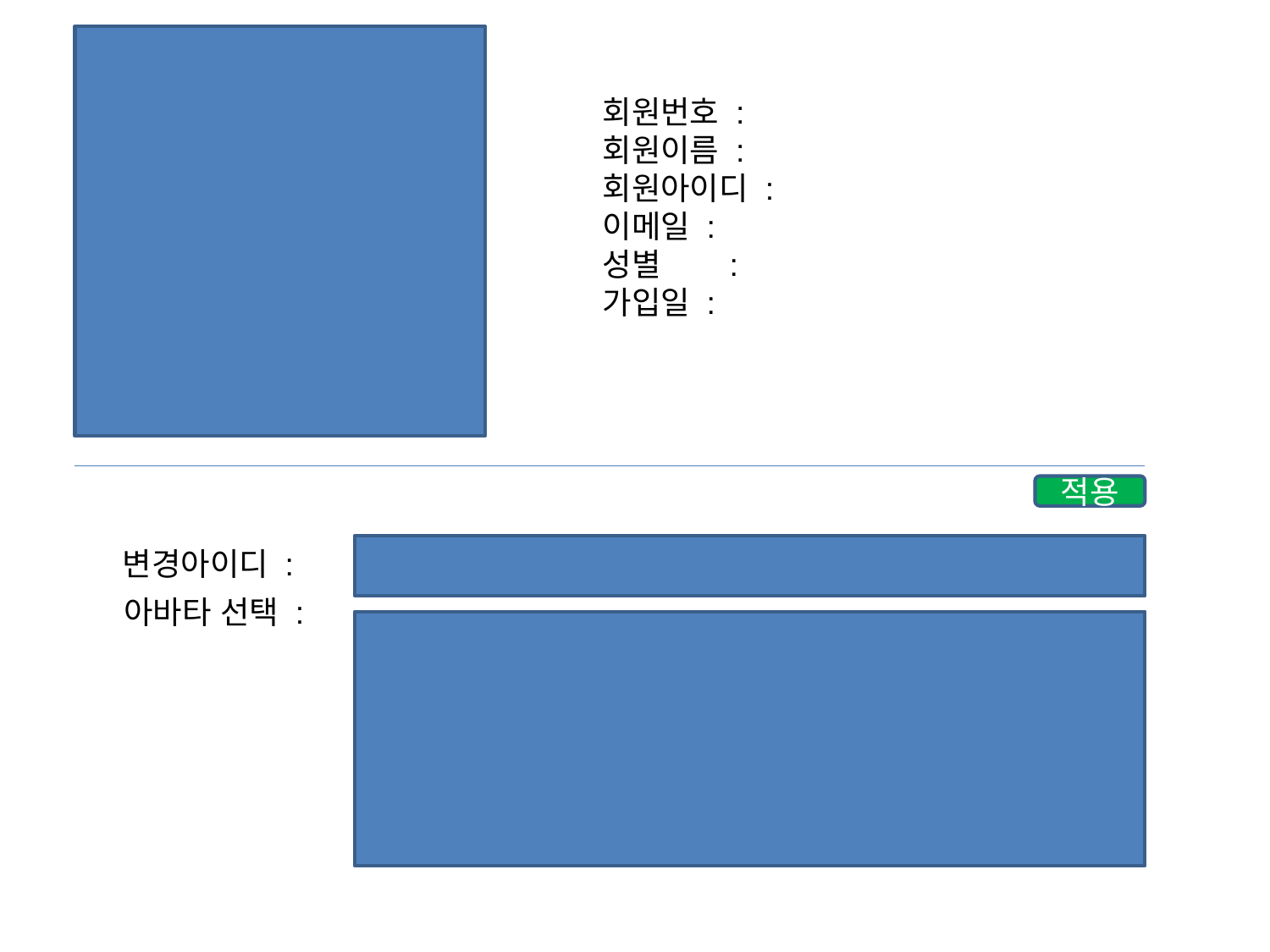

회원번호 :
회원이름 :
회원아이디 :
이메일 :
성별	:
가입일 :
적용

변경아이디 :
아바타 선택 :